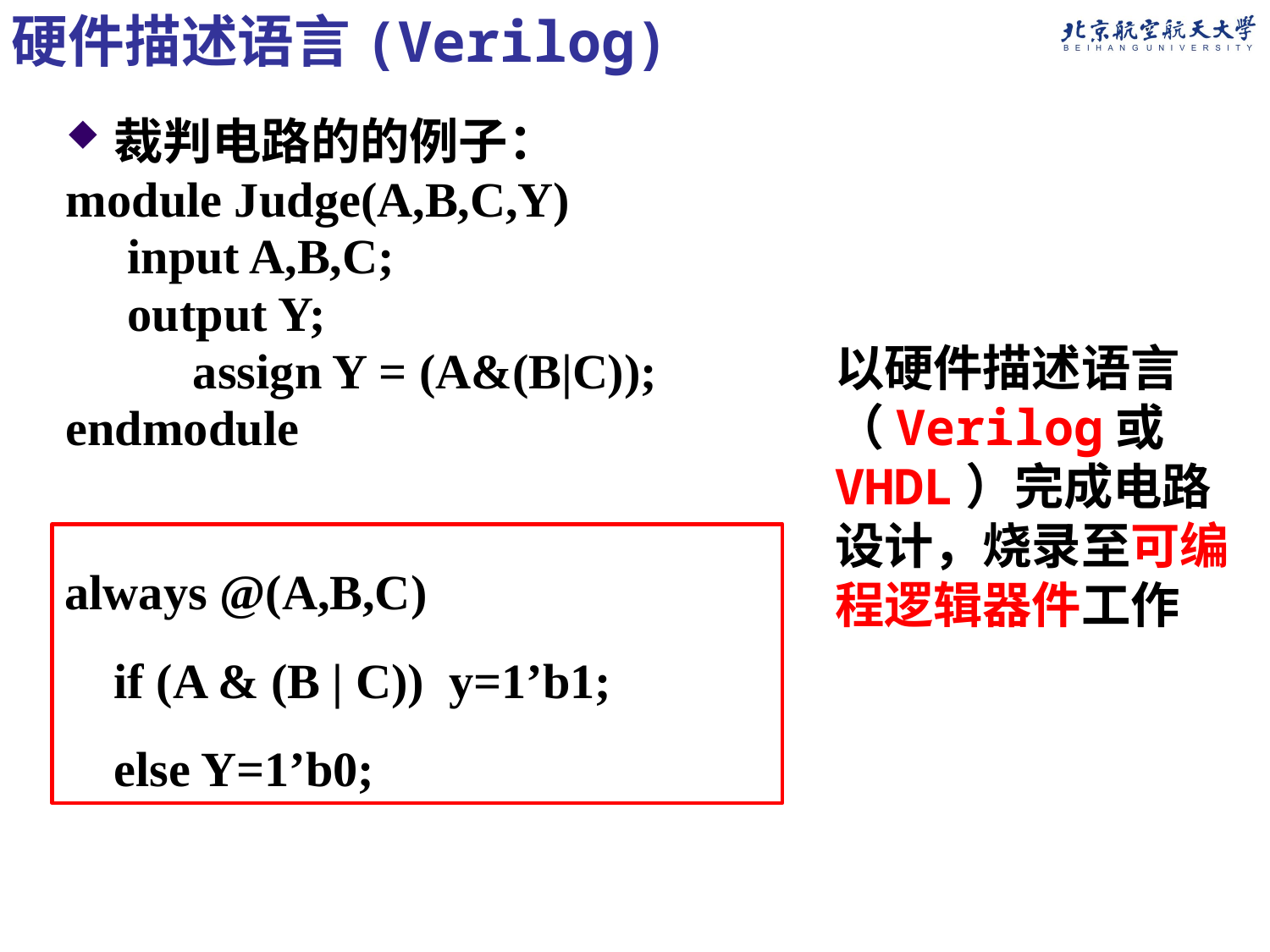

硬件描述语言(Verilog)
裁判电路的的例子：
module Judge(A,B,C,Y)
     input A,B,C;
     output Y;
	assign Y = (A&(B|C));
endmodule
以硬件描述语言（Verilog或VHDL）完成电路设计，烧录至可编程逻辑器件工作
always @(A,B,C)
    if (A & (B | C))  y=1’b1;
    else Y=1’b0;